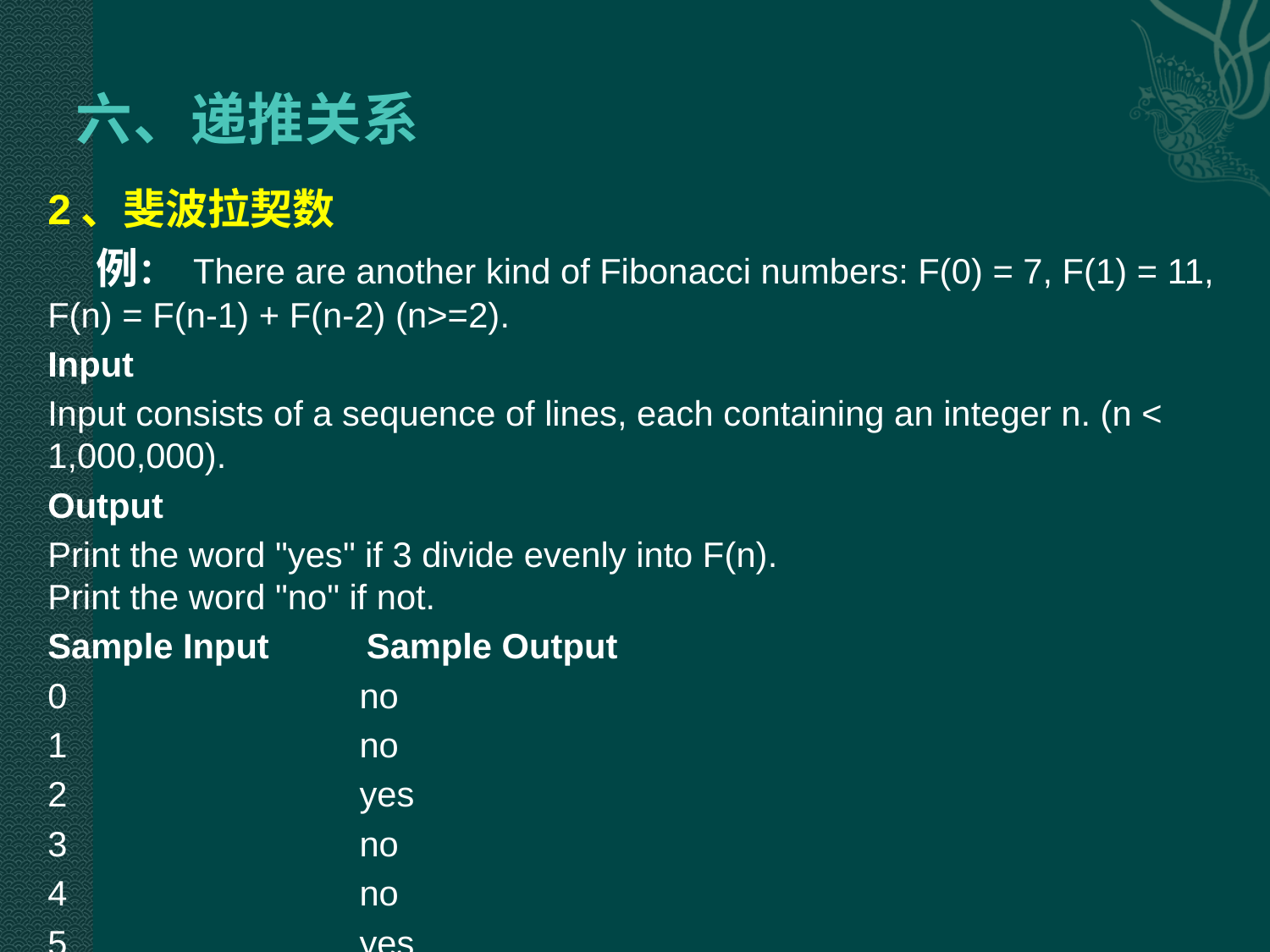

# 六、递推关系
2、斐波拉契数
    例： There are another kind of Fibonacci numbers: F(0) = 7, F(1) = 11, F(n) = F(n-1) + F(n-2) (n>=2).
Input
Input consists of a sequence of lines, each containing an integer n. (n < 1,000,000).
Output
Print the word "yes" if 3 divide evenly into F(n).
Print the word "no" if not.
Sample Input          Sample Output
0                              no
1                              no
2                              yes
3                              no
4                              no
5                              yes